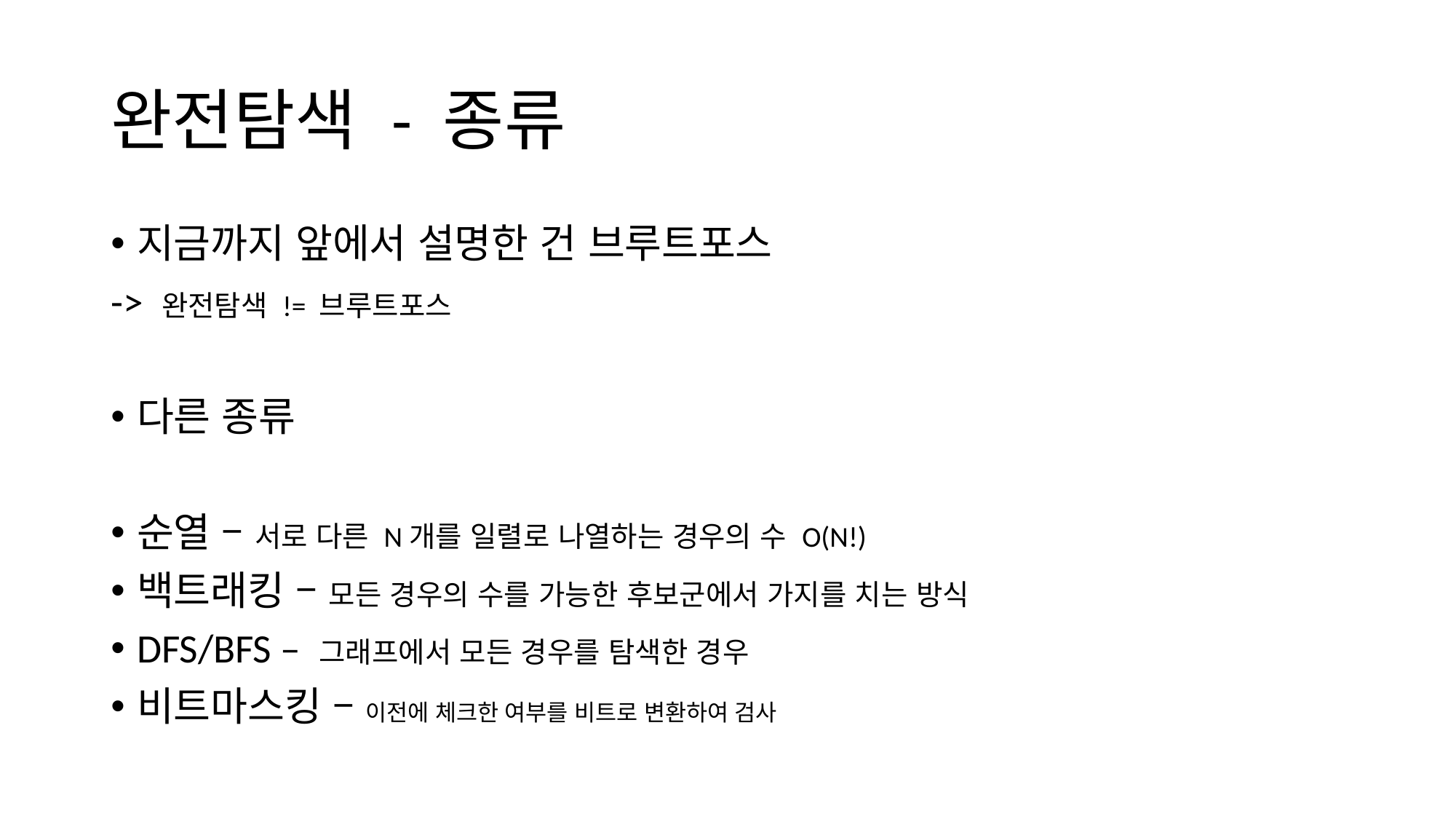

# 완전탐색 - 종류
지금까지 앞에서 설명한 건 브루트포스
-> 완전탐색 != 브루트포스

다른 종류

순열 – 서로 다른 N개를 일렬로 나열하는 경우의 수 O(N!)
백트래킹 – 모든 경우의 수를 가능한 후보군에서 가지를 치는 방식
DFS/BFS – 그래프에서 모든 경우를 탐색한 경우
비트마스킹 – 이전에 체크한 여부를 비트로 변환하여 검사